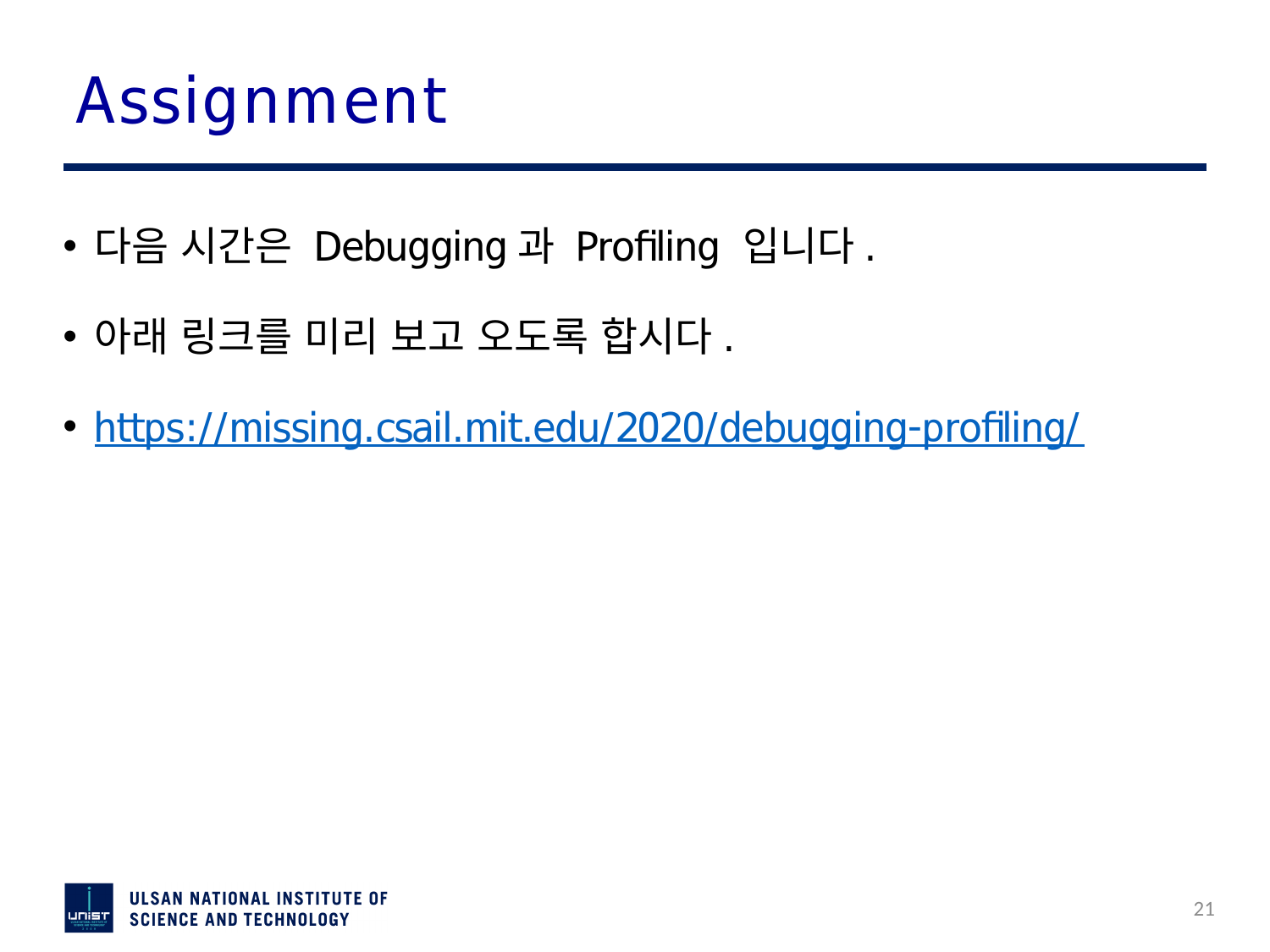

# Assignment
다음 시간은 Debugging과 Profiling 입니다.
아래 링크를 미리 보고 오도록 합시다.
https://missing.csail.mit.edu/2020/debugging-profiling/